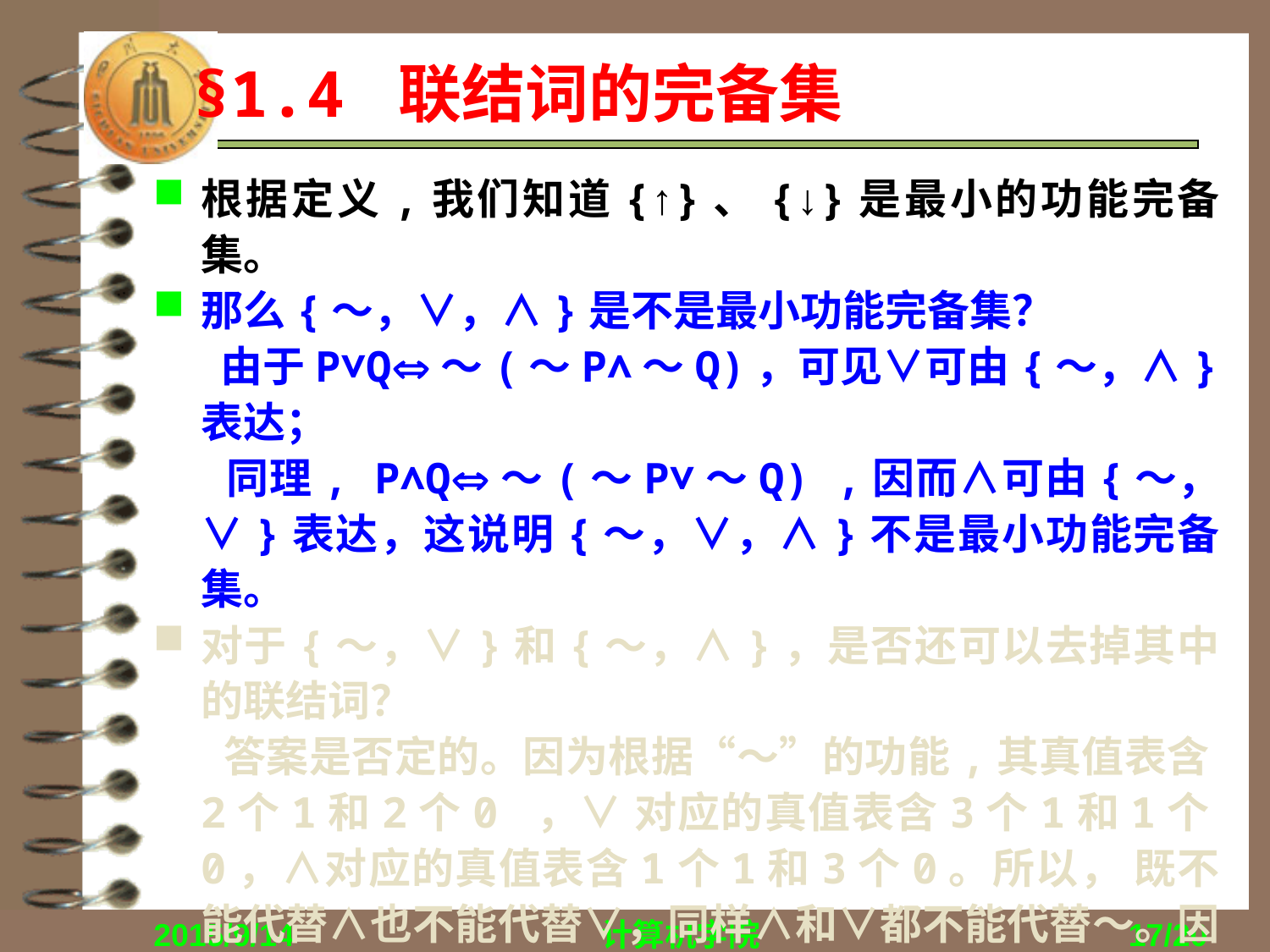

# §1.4 联结词的完备集
根据定义,我们知道{↑}、{↓}是最小的功能完备集。
那么{～，∨，∧}是不是最小功能完备集？
      由于P∨Q⇔～(～P∧～Q)，可见∨可由{～，∧}表达；
      同理, P∧Q⇔～(～P∨～Q) ,因而∧可由{～，∨}表达，这说明{～，∨，∧}不是最小功能完备集。
对于{～，∨}和{～，∧}，是否还可以去掉其中的联结词？
      答案是否定的。因为根据“～”的功能,其真值表含2个1和2个0 ，∨ 对应的真值表含3个1和1个0，∧对应的真值表含1个1和3个0。所以， 既不能代替∧也不能代替∨，同样∧和∨都不能代替～。因此，{ ～，∧}和{～，∨}都是最小功能完备集。
2015/9/14
计算机学院
17/20